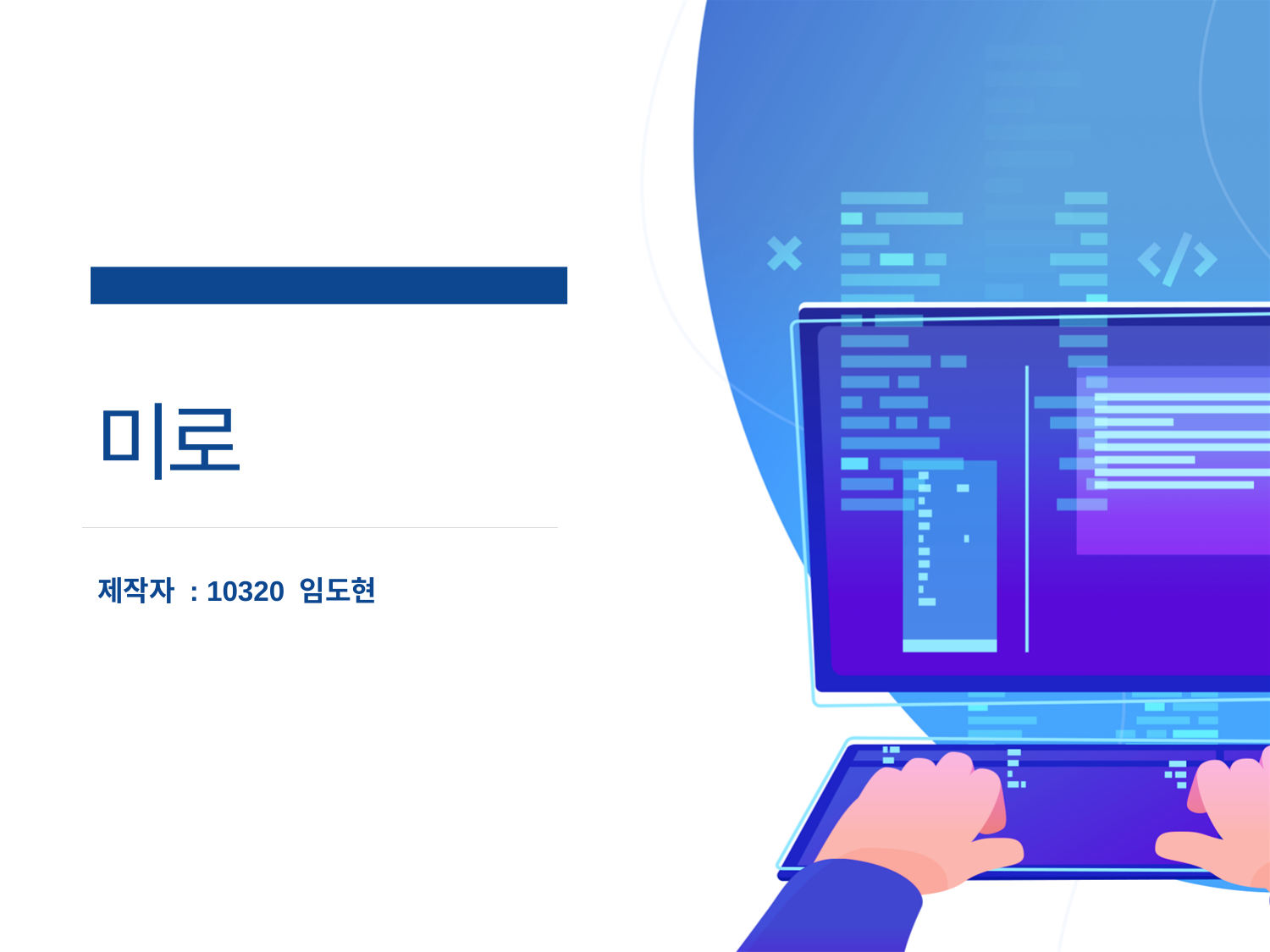

Computer / Development/ Programming
미로
제작자 : 10320 임도현